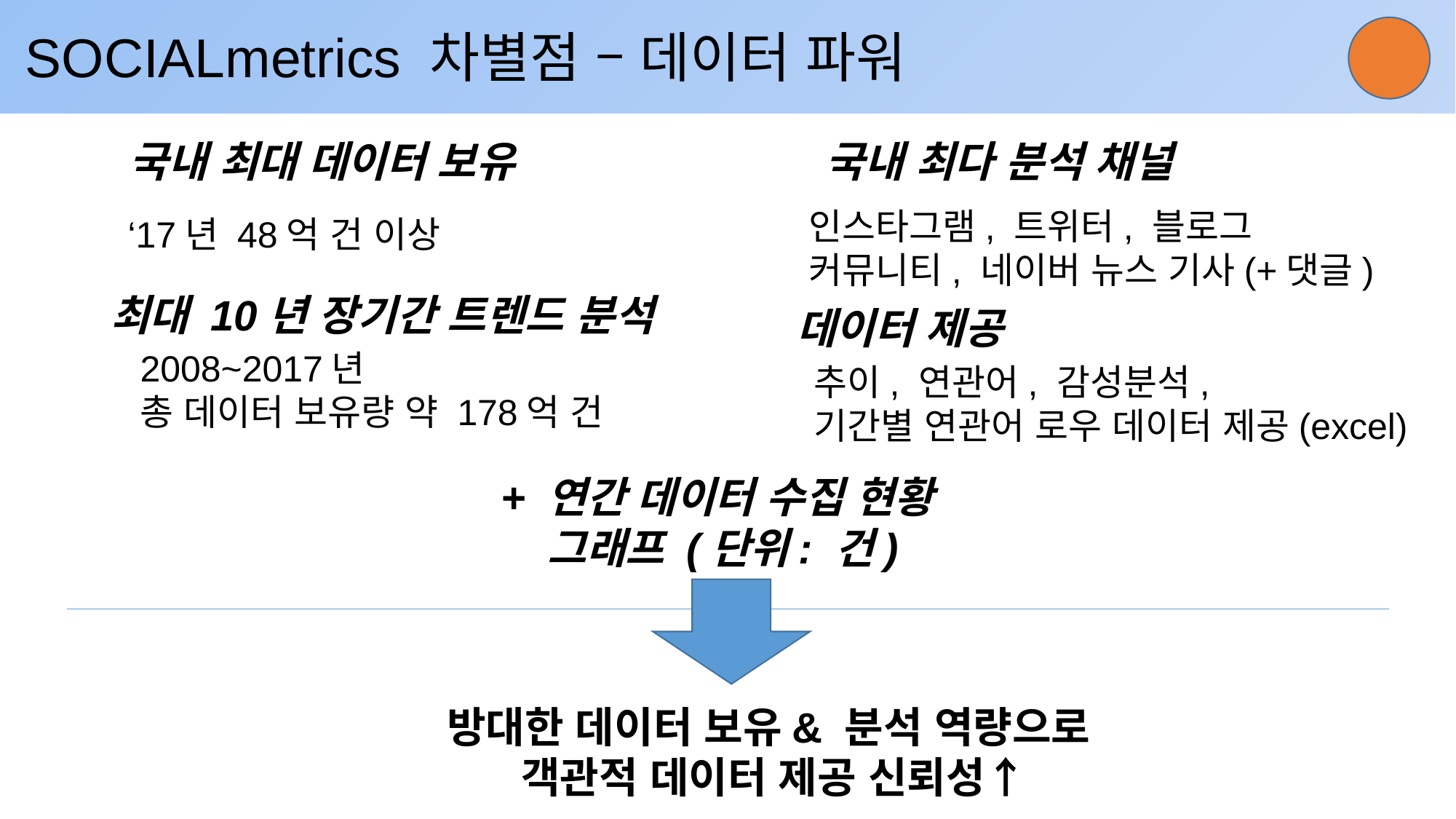

SOCIALmetrics 차별점 – 데이터 파워

국내 최대 데이터 보유
국내 최다 분석 채널
인스타그램, 트위터, 블로그
커뮤니티, 네이버 뉴스 기사(+댓글)
‘17년 48억 건 이상
최대 10년 장기간 트렌드 분석
데이터 제공
2008~2017년
총 데이터 보유량 약 178억 건
추이, 연관어, 감성분석,
기간별 연관어 로우 데이터 제공(excel)
+ 연간 데이터 수집 현황
그래프 (단위: 건)

방대한 데이터 보유& 분석 역량으로
객관적 데이터 제공 신뢰성↑